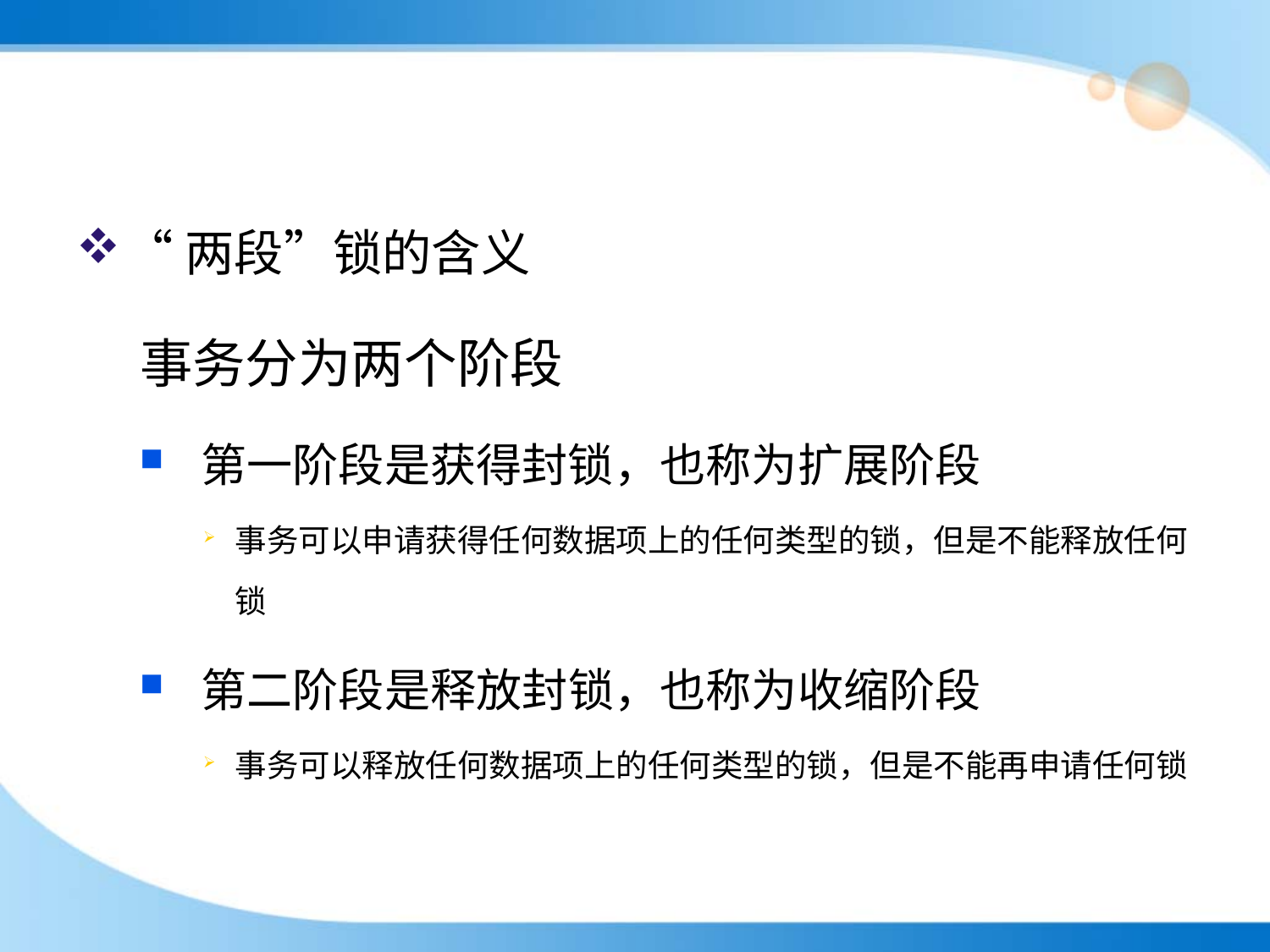

#
“两段”锁的含义
事务分为两个阶段
 第一阶段是获得封锁，也称为扩展阶段
事务可以申请获得任何数据项上的任何类型的锁，但是不能释放任何锁
 第二阶段是释放封锁，也称为收缩阶段
事务可以释放任何数据项上的任何类型的锁，但是不能再申请任何锁